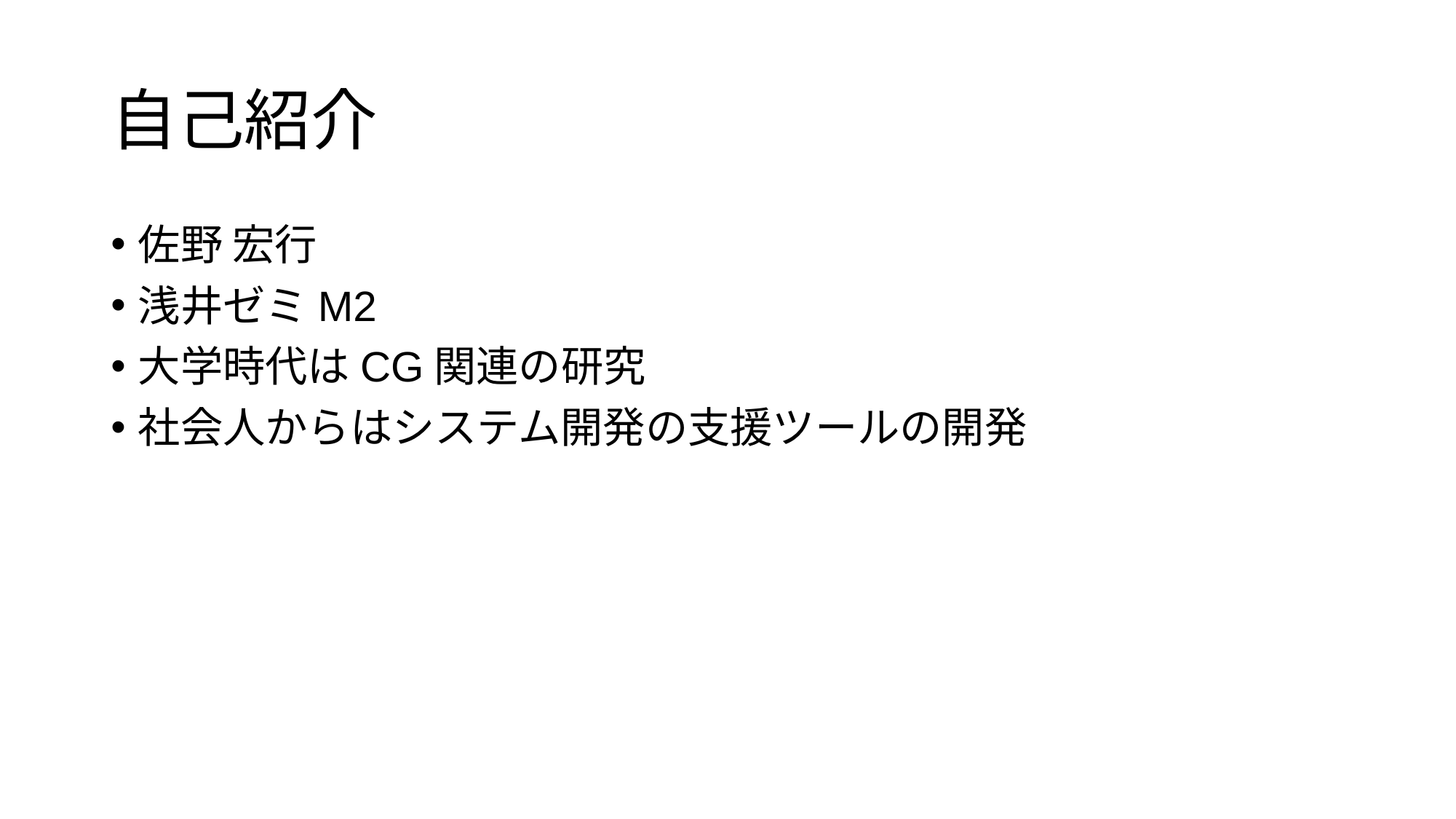

# 自己紹介
佐野 宏行
浅井ゼミM2
大学時代はCG関連の研究
社会人からはシステム開発の支援ツールの開発